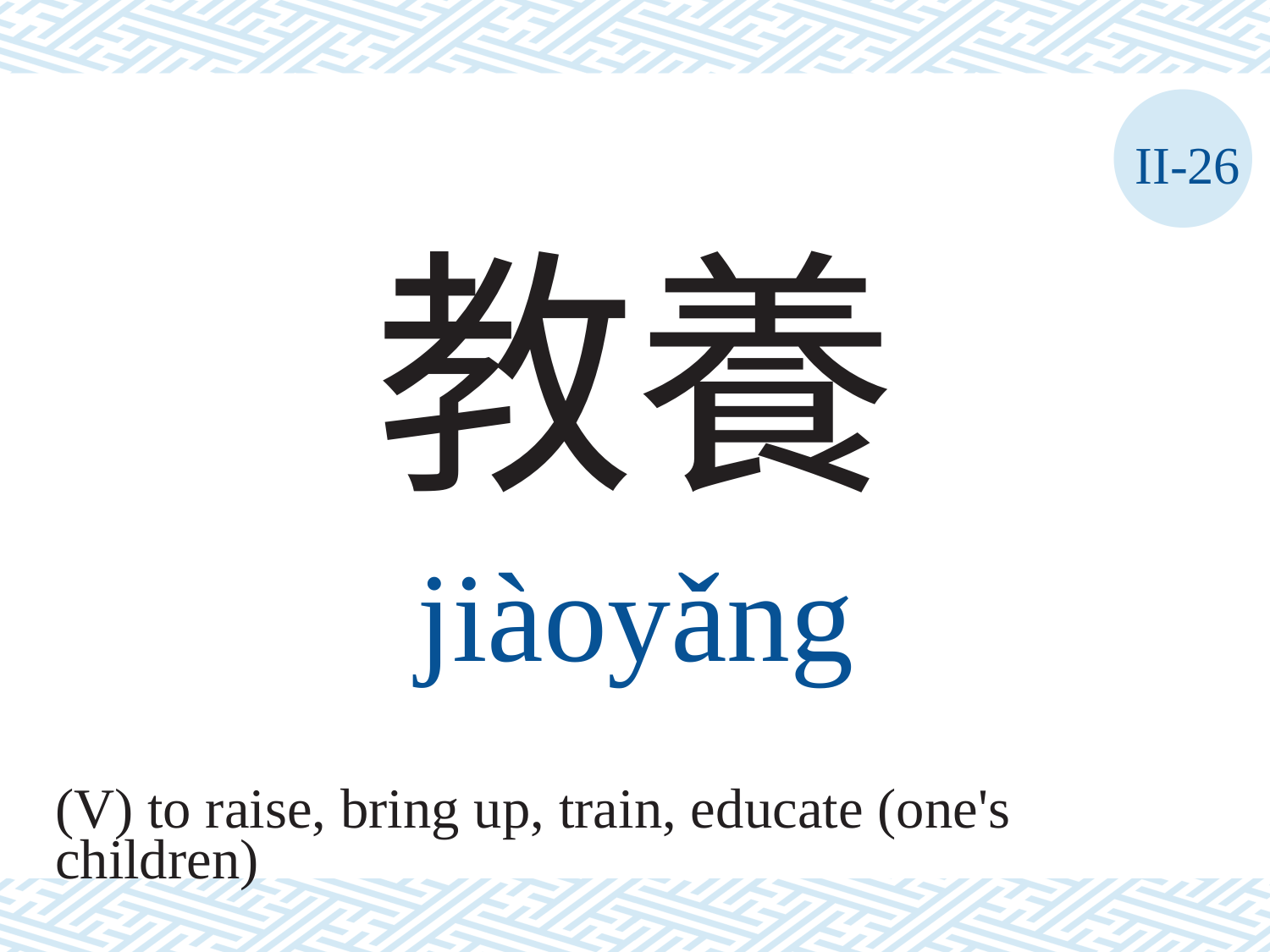

II-26
教養
jiàoyǎng
(V) to raise, bring up, train, educate (one's
children)